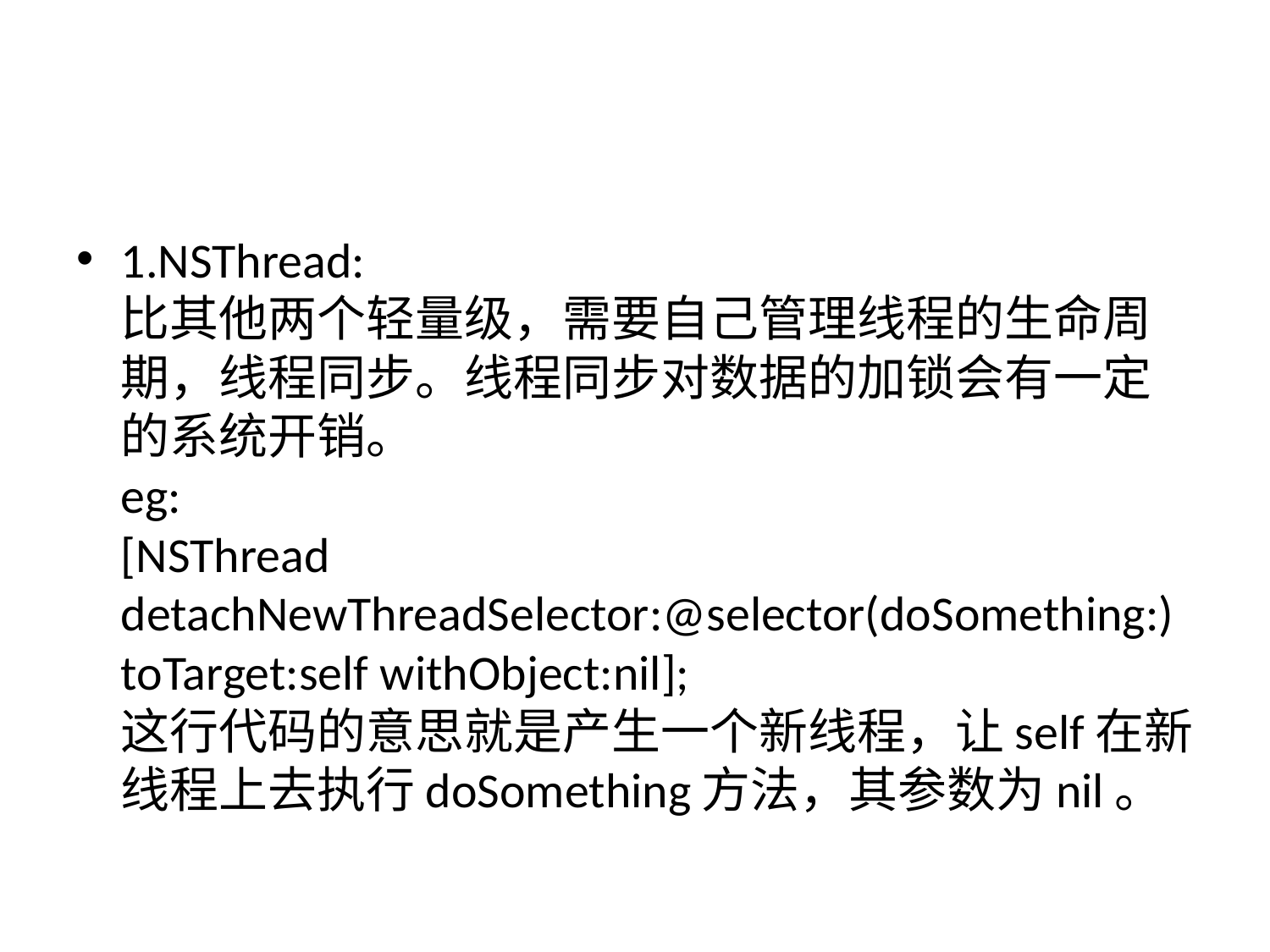

1.NSThread:
比其他两个轻量级，需要自己管理线程的生命周期，线程同步。线程同步对数据的加锁会有一定的系统开销。
eg:
[NSThread detachNewThreadSelector:@selector(doSomething:) toTarget:self withObject:nil];
这行代码的意思就是产生一个新线程，让self在新线程上去执行doSomething方法，其参数为nil。